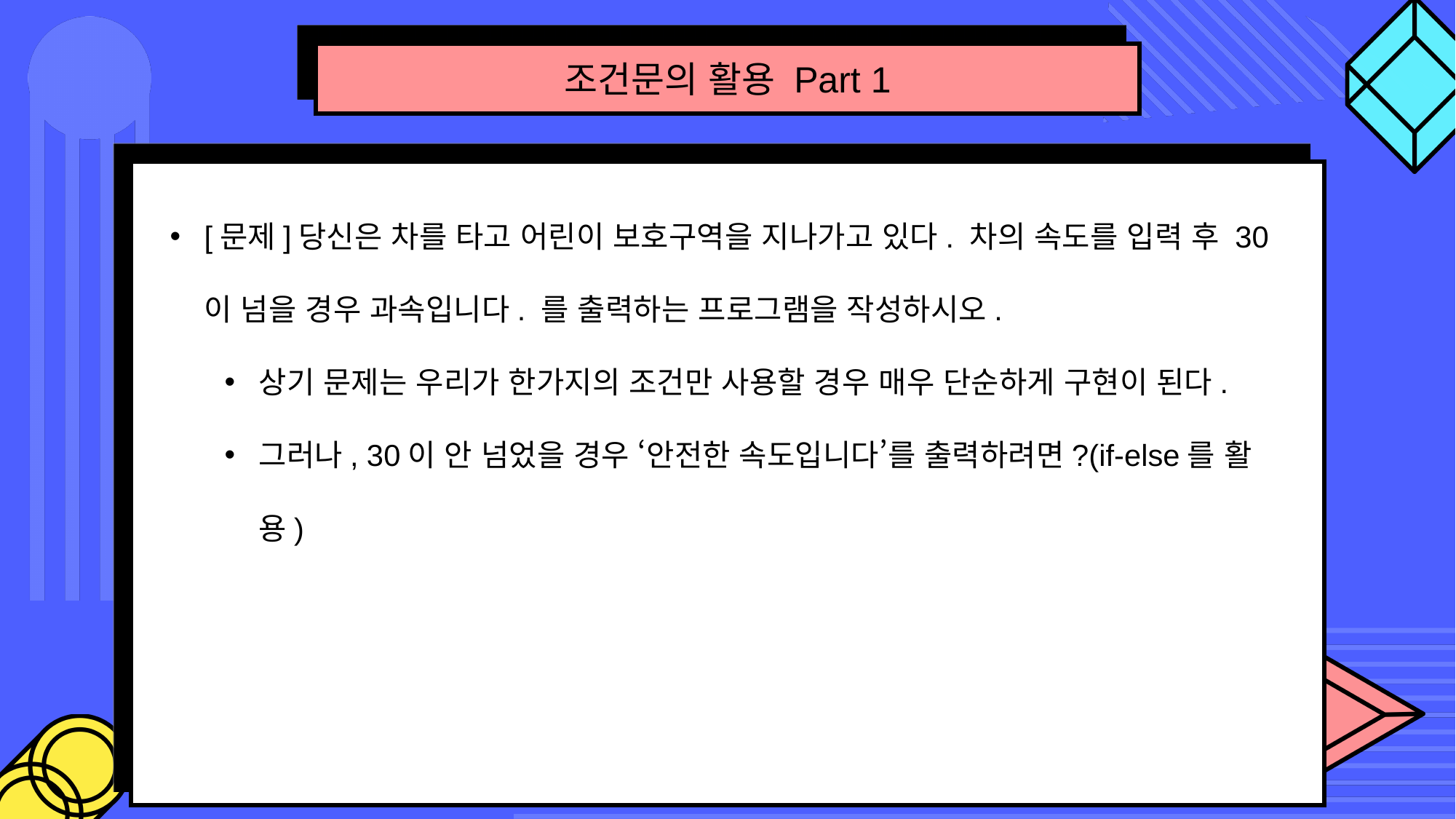

조건문의 활용 Part 1

[문제]당신은 차를 타고 어린이 보호구역을 지나가고 있다. 차의 속도를 입력 후 30이 넘을 경우 과속입니다. 를 출력하는 프로그램을 작성하시오.
상기 문제는 우리가 한가지의 조건만 사용할 경우 매우 단순하게 구현이 된다.
그러나, 30이 안 넘었을 경우 ‘안전한 속도입니다’를 출력하려면?(if-else를 활용)